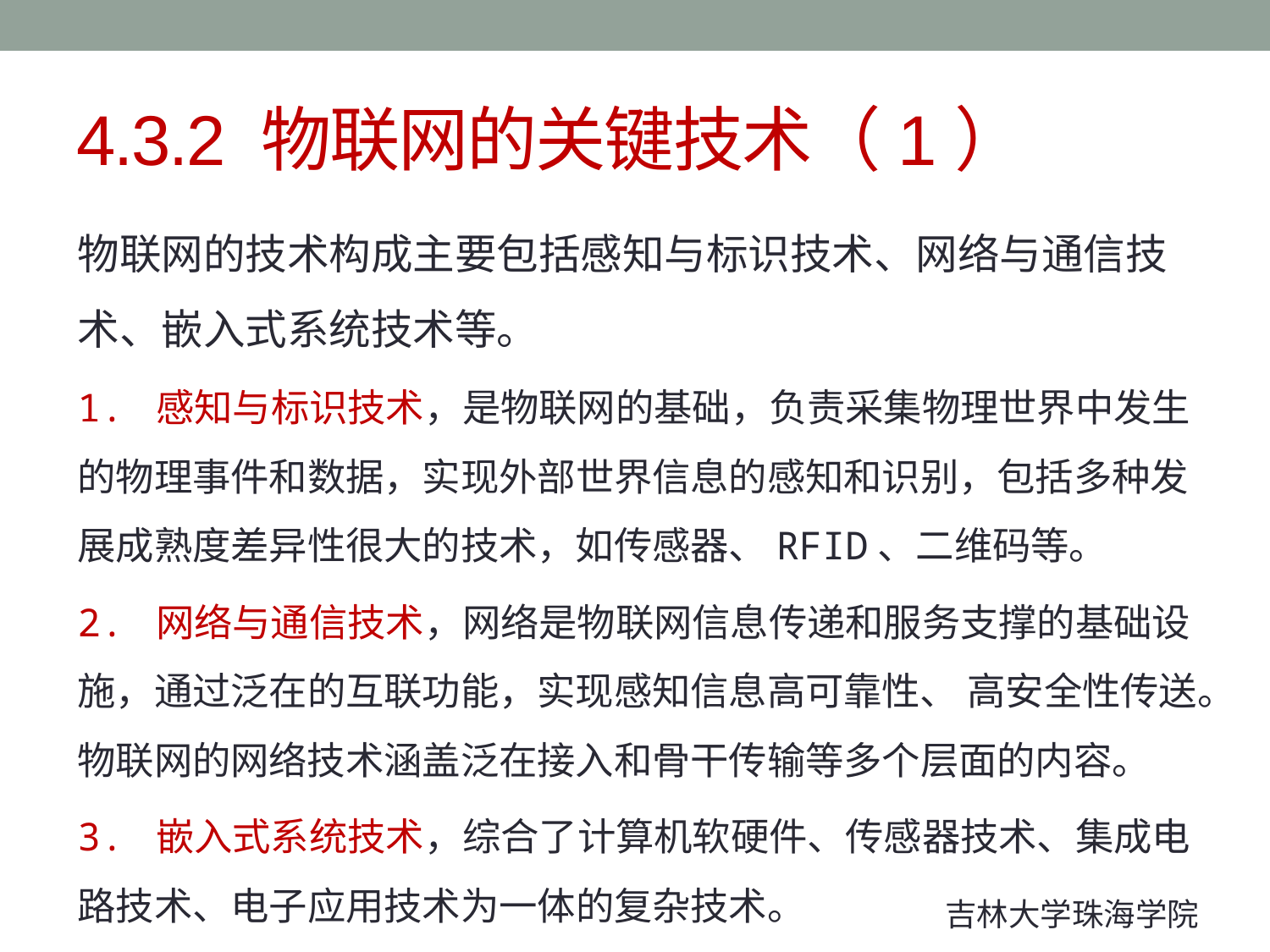

# 4.3.2 物联网的关键技术（1）
物联网的技术构成主要包括感知与标识技术、网络与通信技术、嵌入式系统技术等。
1. 感知与标识技术，是物联网的基础，负责采集物理世界中发生的物理事件和数据，实现外部世界信息的感知和识别，包括多种发展成熟度差异性很大的技术，如传感器、RFID、二维码等。
2. 网络与通信技术，网络是物联网信息传递和服务支撑的基础设施，通过泛在的互联功能，实现感知信息高可靠性、 高安全性传送。物联网的网络技术涵盖泛在接入和骨干传输等多个层面的内容。
3. 嵌入式系统技术，综合了计算机软硬件、传感器技术、集成电路技术、电子应用技术为一体的复杂技术。